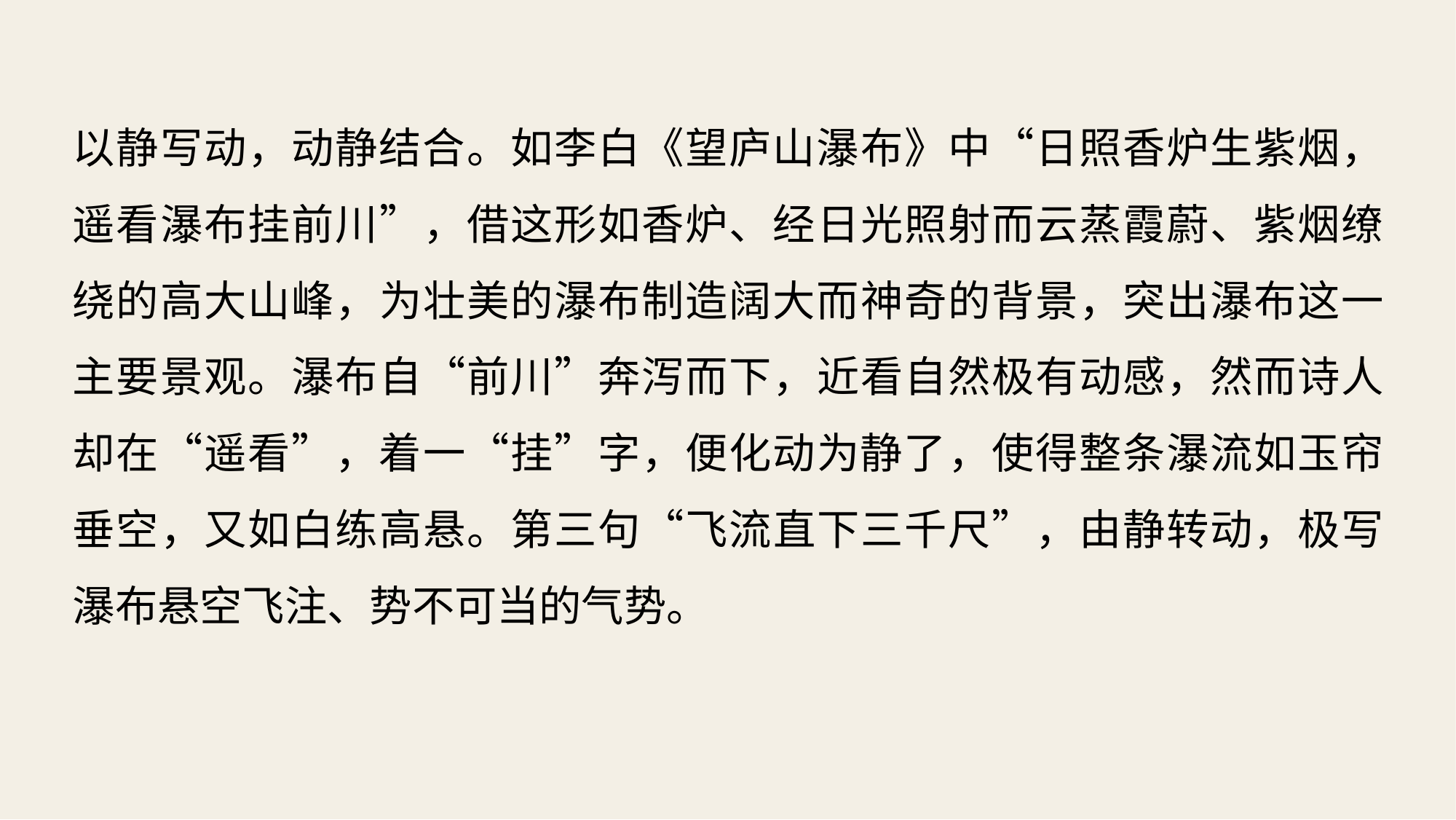

以静写动，动静结合。如李白《望庐山瀑布》中“日照香炉生紫烟，遥看瀑布挂前川”，借这形如香炉、经日光照射而云蒸霞蔚、紫烟缭绕的高大山峰，为壮美的瀑布制造阔大而神奇的背景，突出瀑布这一主要景观。瀑布自“前川”奔泻而下，近看自然极有动感，然而诗人却在“遥看”，着一“挂”字，便化动为静了，使得整条瀑流如玉帘垂空，又如白练高悬。第三句“飞流直下三千尺”，由静转动，极写瀑布悬空飞注、势不可当的气势。